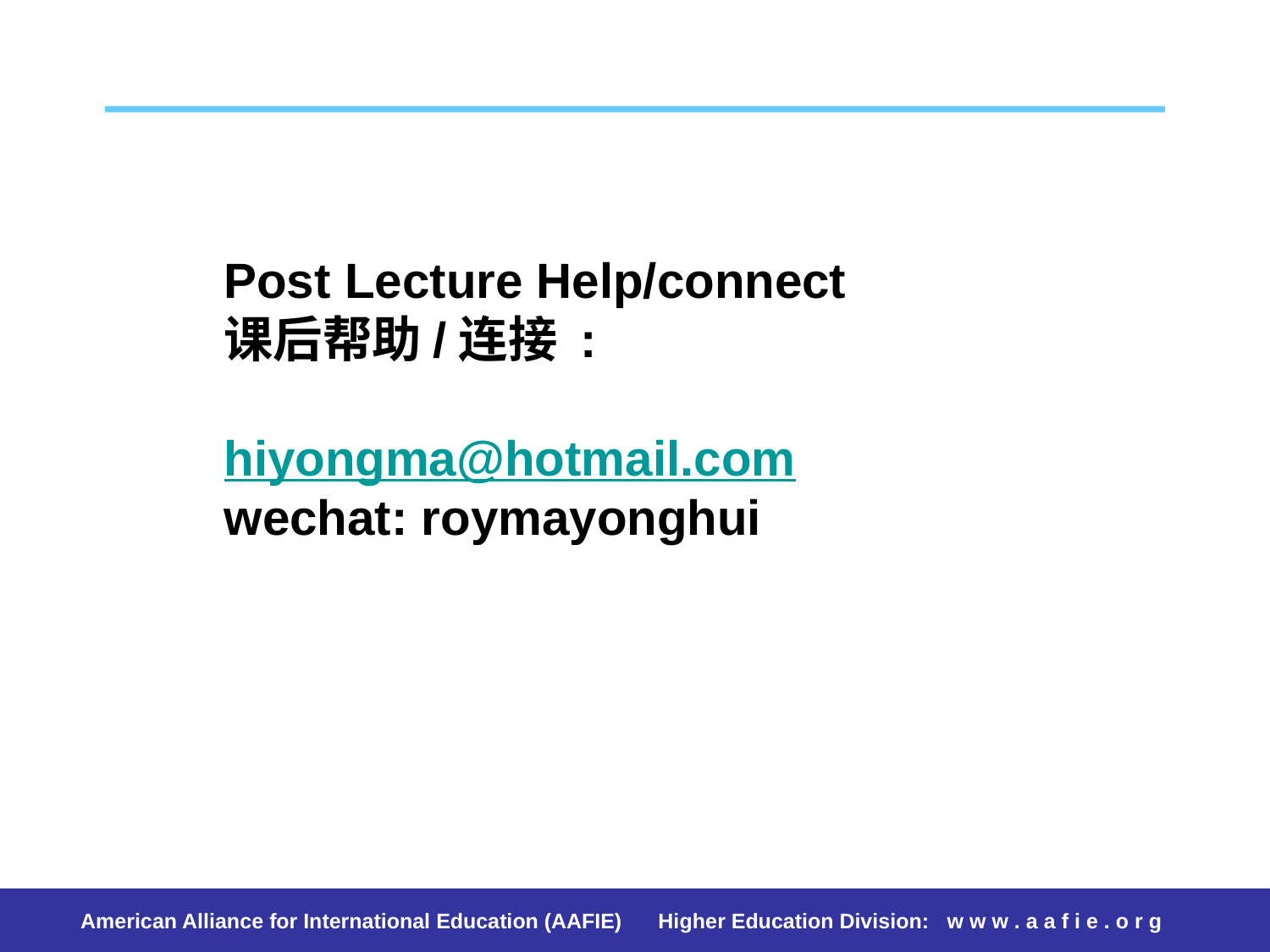

Post Lecture Help/connect
课后帮助/连接 :

hiyongma@hotmail.com
wechat: roymayonghui